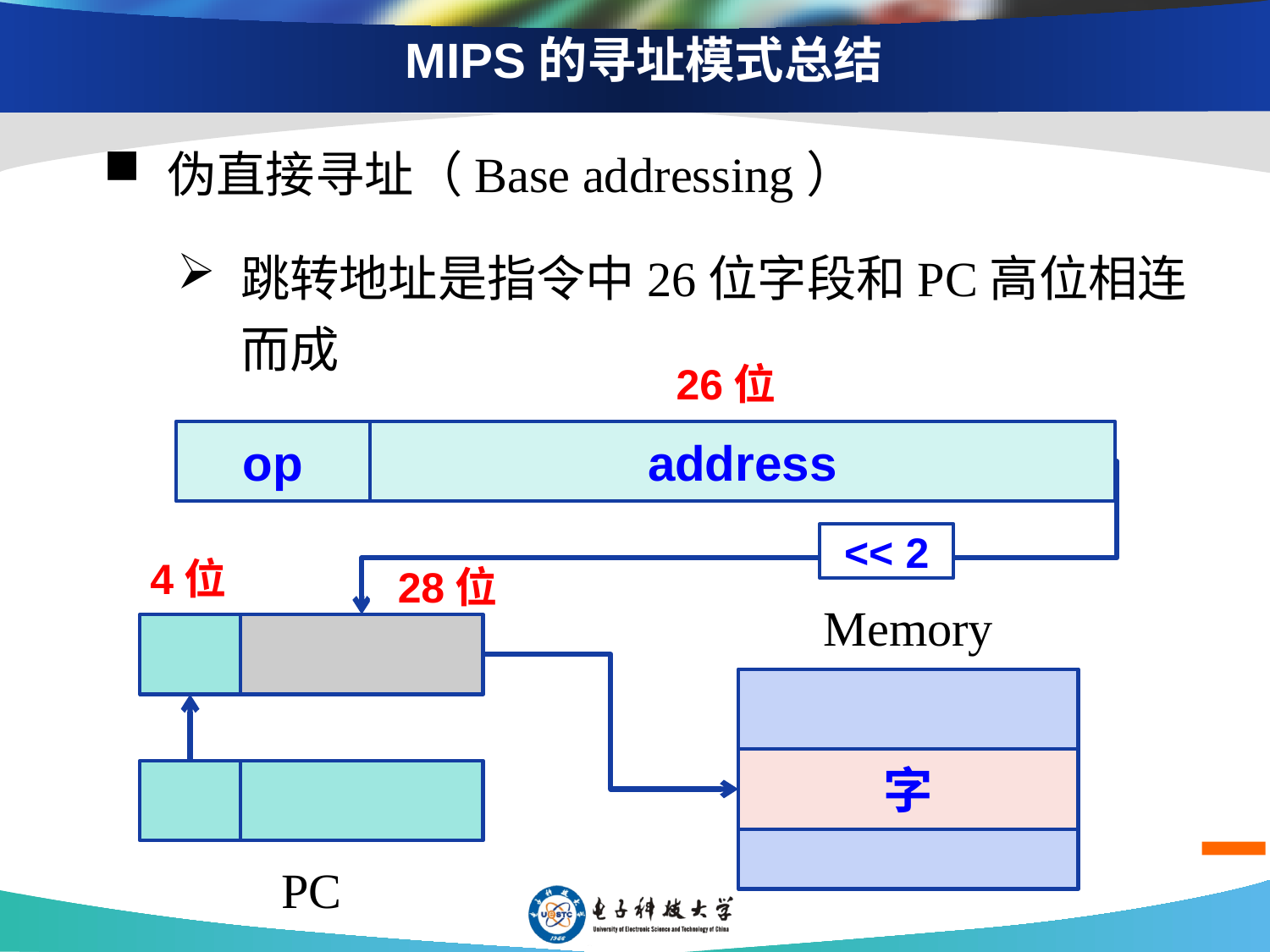

34
# MIPS的寻址模式总结
伪直接寻址（Base addressing）
跳转地址是指令中26位字段和PC高位相连而成
26位
op
address
<< 2
4位
28位
Memory

字

PC